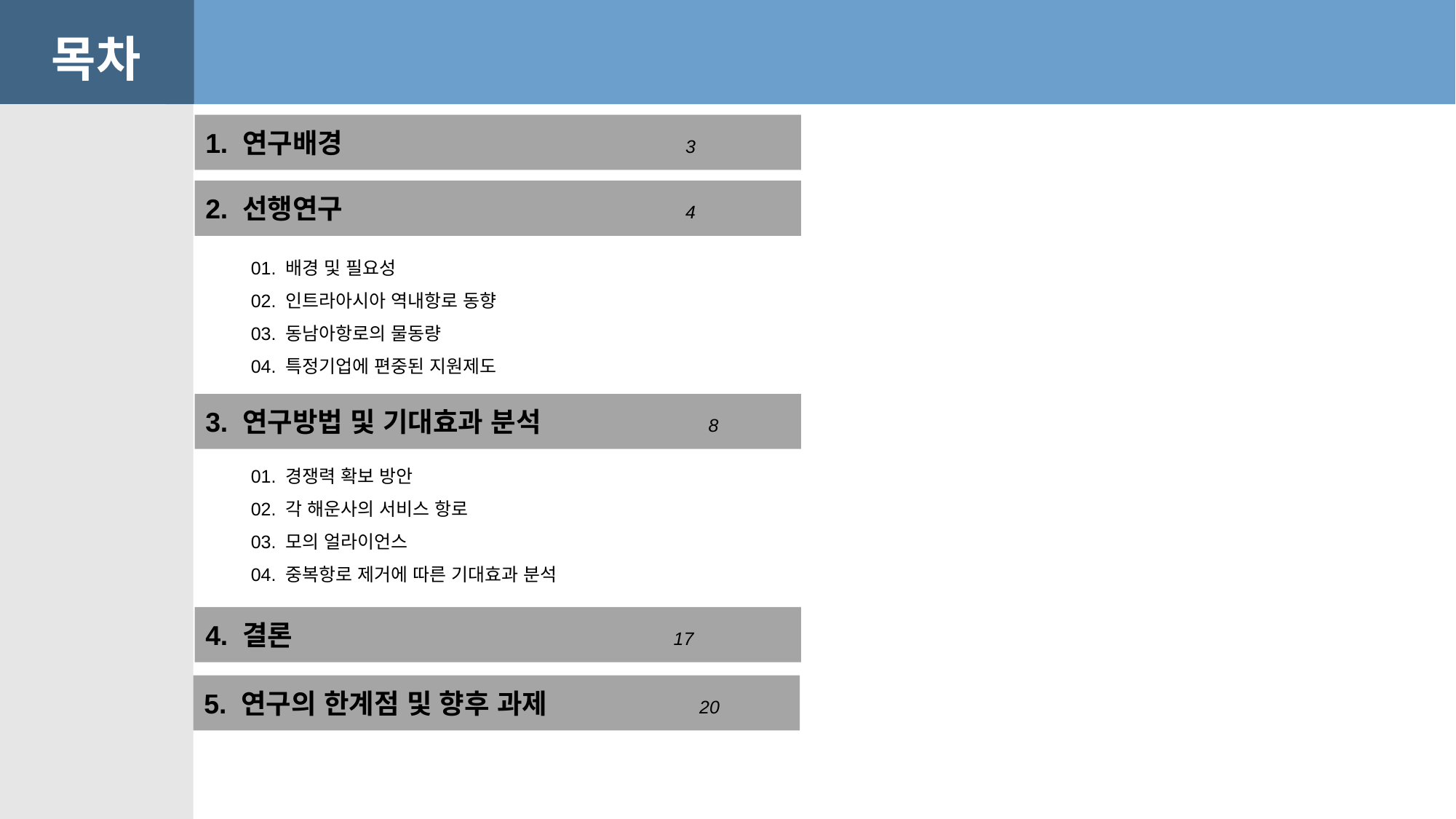

목차

1. 연구배경                                            3

2. 선행연구                                            4
01. 배경 및 필요성
02. 인트라아시아 역내항로 동향
03. 동남아항로의 물동량
04. 특정기업에 편중된 지원제도

3. 연구방법 및 기대효과 분석                     8
01. 경쟁력 확보 방안
02. 각 해운사의 서비스 항로
03. 모의 얼라이언스
04. 중복항로 제거에 따른 기대효과 분석

4. 결론                                                 17

5. 연구의 한계점 및 향후 과제                   20
- 2 -